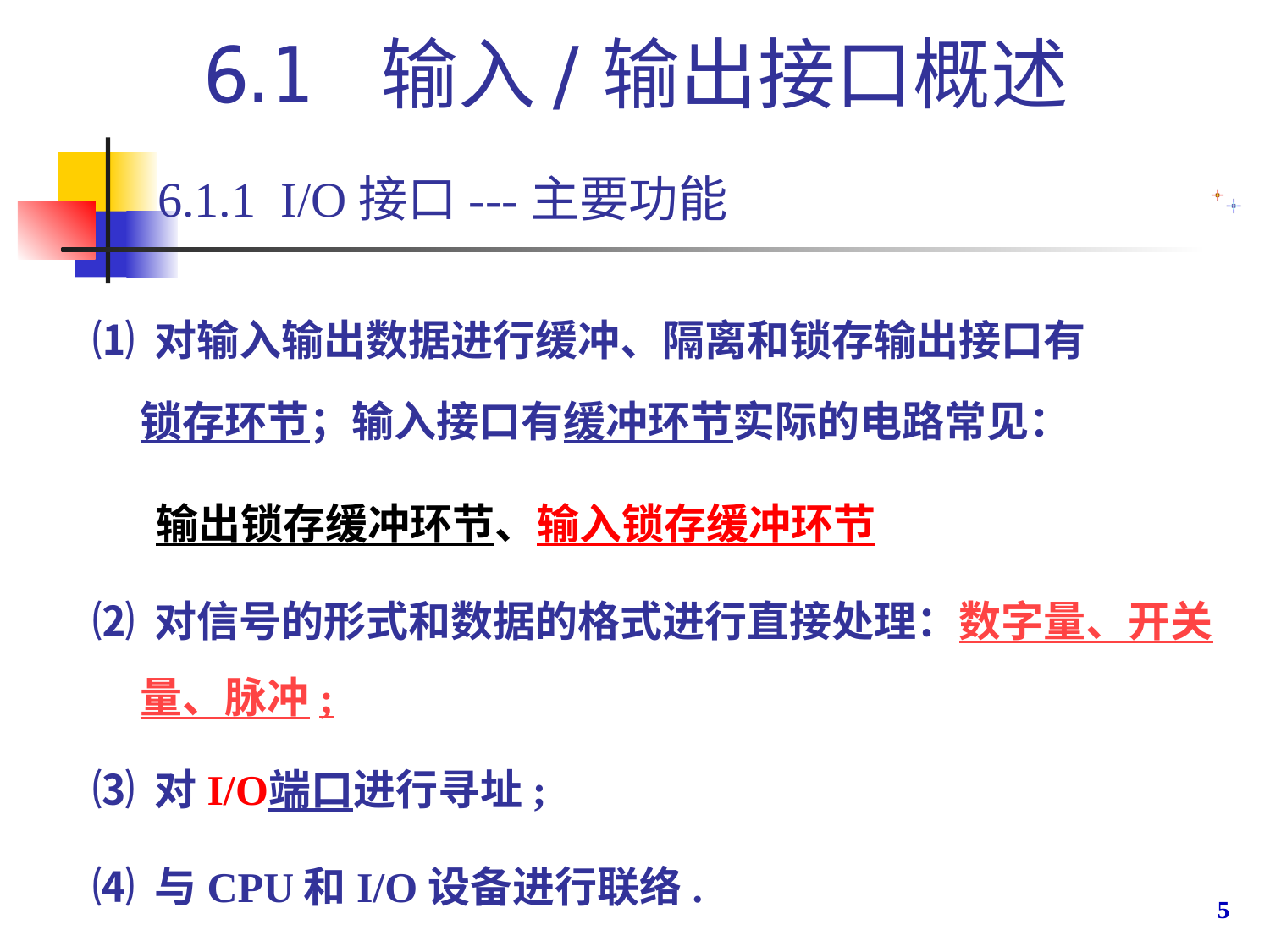

6.1  输入/输出接口概述
# 6.1.1  I/O接口---主要功能
⑴ 对输入输出数据进行缓冲、隔离和锁存输出接口有锁存环节；输入接口有缓冲环节实际的电路常见：
输出锁存缓冲环节、输入锁存缓冲环节
⑵ 对信号的形式和数据的格式进行直接处理：数字量、开关量、脉冲;
⑶ 对I/O端口进行寻址;
⑷ 与CPU和I/O设备进行联络.
5